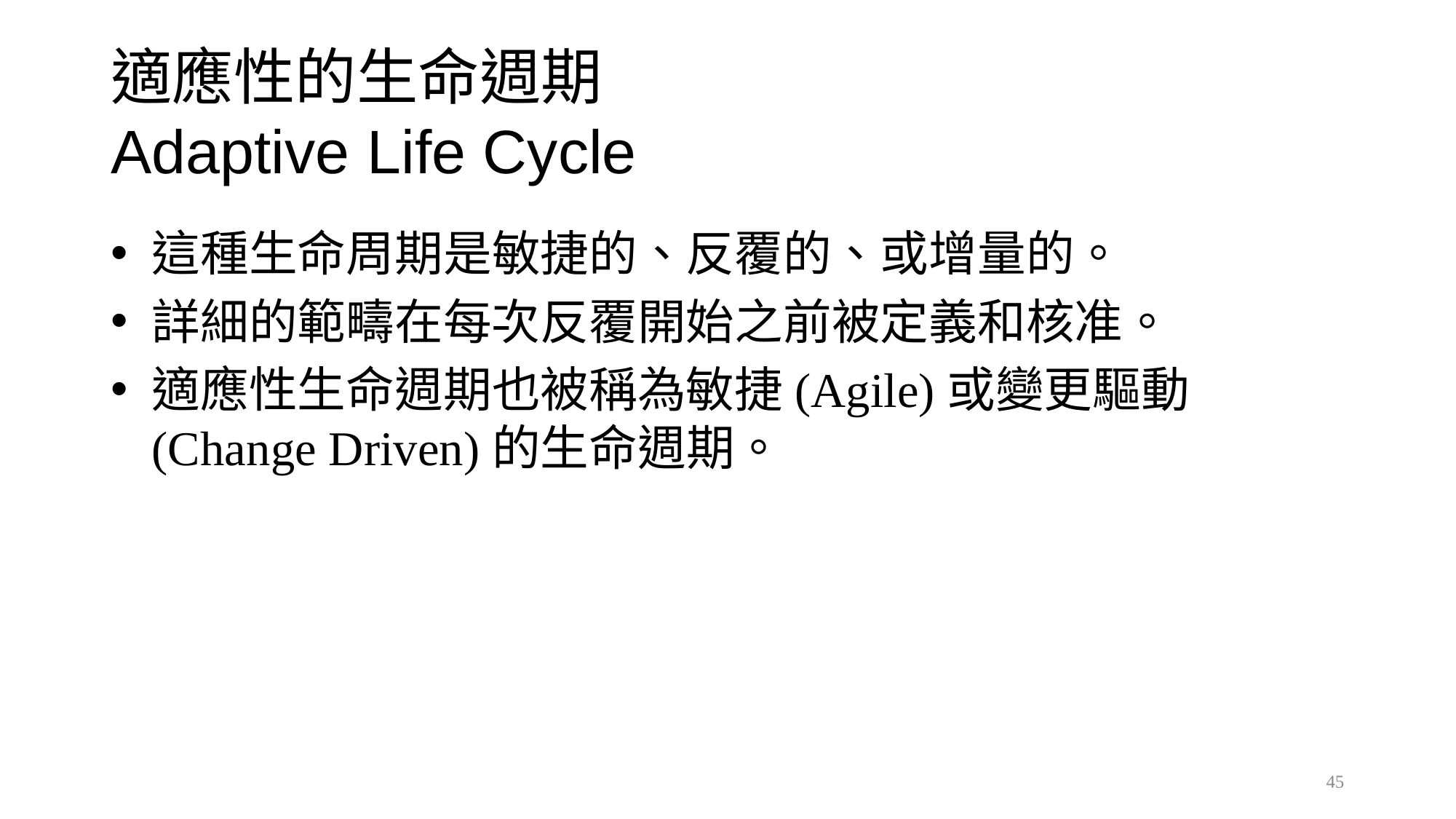

# 適應性的生命週期 Adaptive Life Cycle
這種生命周期是敏捷的、反覆的、或增量的。
詳細的範疇在每次反覆開始之前被定義和核准。
適應性生命週期也被稱為敏捷(Agile)或變更驅動(Change Driven)的生命週期。

45